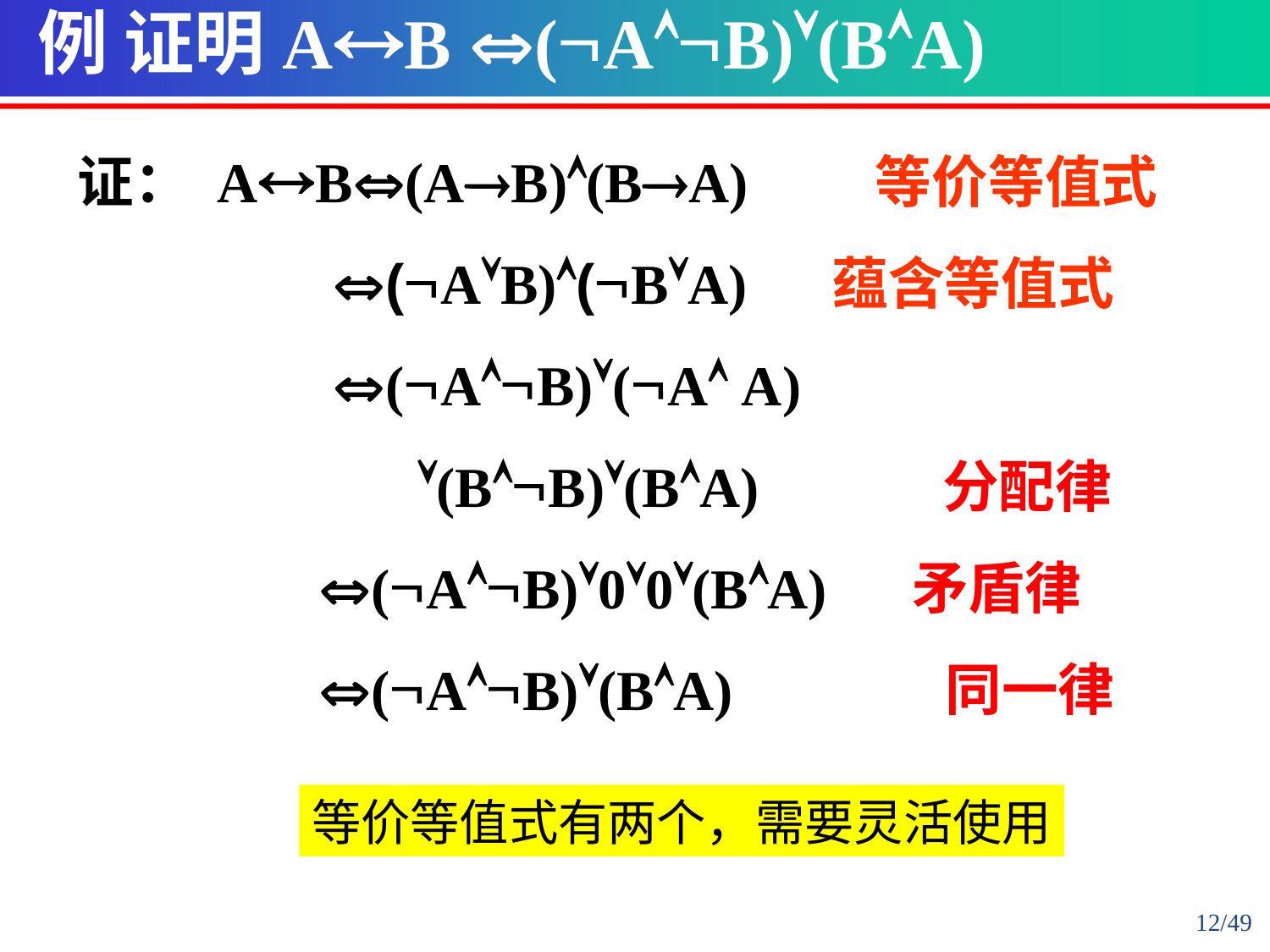

例 证明A↔B ⇔(¬A∧¬B)∨(B∧A)
证： A↔B⇔(A→B)∧(B→A)        等价等值式
                  ⇔(¬A∨B)∧(¬B∨A)     蕴含等值式
                  ⇔(¬A∧¬B)∨(¬A∧ A)
                        ∨(B∧¬B)∨(B∧A)            分配律
                 ⇔(¬A∧¬B)∨0∨0∨(B∧A)     矛盾律
                 ⇔(¬A∧¬B)∨(B∧A)              同一律

等价等值式有两个，需要灵活使用
12/49